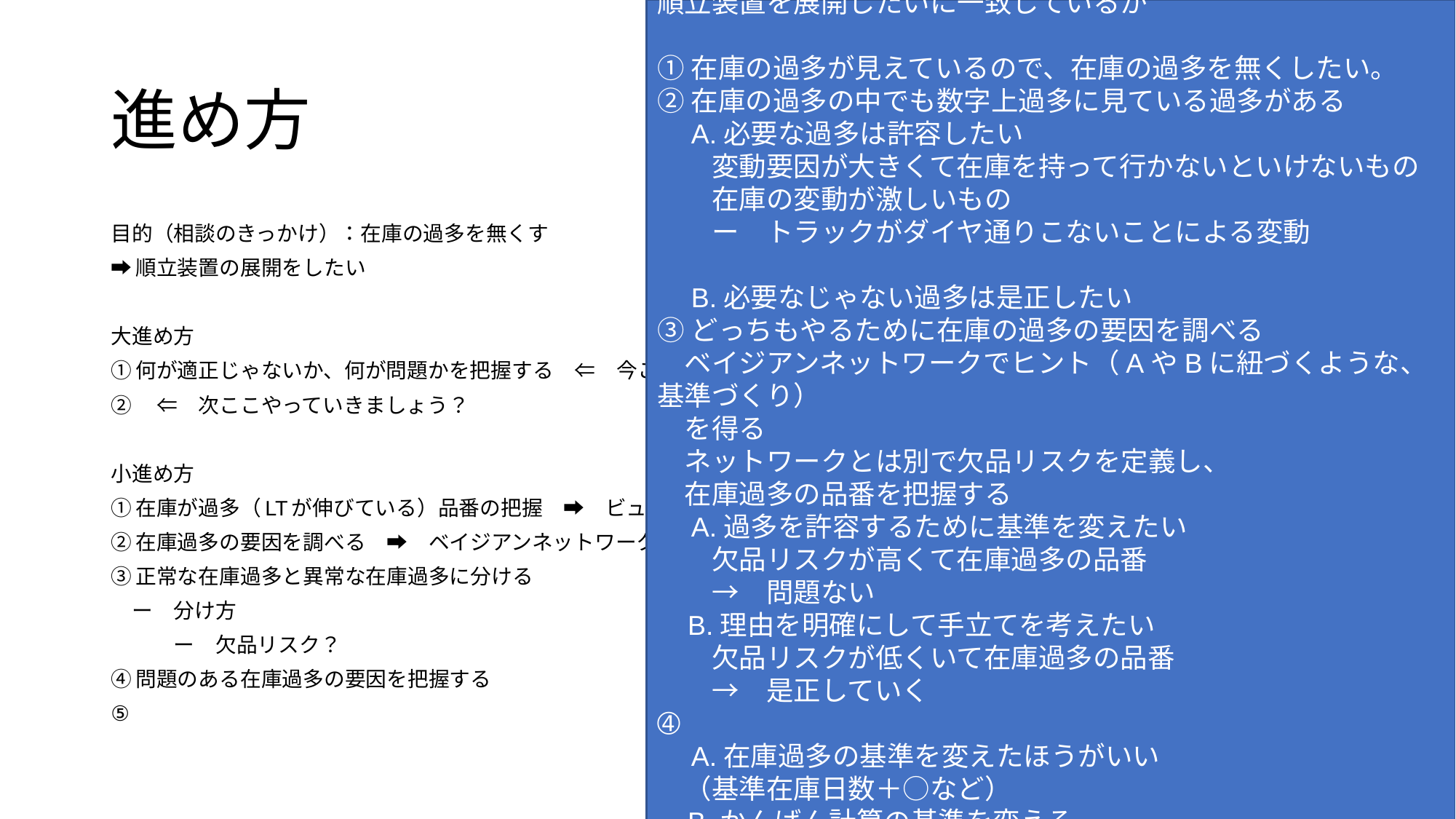

順立装置を展開したいに一致しているか

➀在庫の過多が見えているので、在庫の過多を無くしたい。
➁在庫の過多の中でも数字上過多に見ている過多がある
　A.必要な過多は許容したい
　　変動要因が大きくて在庫を持って行かないといけないもの
　　在庫の変動が激しいもの
　　ー　トラックがダイヤ通りこないことによる変動

　B.必要なじゃない過多は是正したい
③どっちもやるために在庫の過多の要因を調べる
　ベイジアンネットワークでヒント（AやBに紐づくような、基準づくり）
　を得る
　ネットワークとは別で欠品リスクを定義し、
　在庫過多の品番を把握する
　A.過多を許容するために基準を変えたい
　　欠品リスクが高くて在庫過多の品番
　　→　問題ない
    B.理由を明確にして手立てを考えたい
　　欠品リスクが低くいて在庫過多の品番
　　→　是正していく
➃
　A.在庫過多の基準を変えたほうがいい
　（基準在庫日数＋○など）
    B.かんばん計算の基準を変える

⑤：➃で展開する下準備ができる（これが正しい姿
# 進め方
目的（相談のきっかけ）：在庫の過多を無くす
➡順立装置の展開をしたい

大進め方
➀何が適正じゃないか、何が問題かを把握する　⇐　今ここ？
➁　⇐　次ここやっていきましょう？

小進め方
➀在庫が過多（LTが伸びている）品番の把握　➡　ビューイング
➁在庫過多の要因を調べる　➡　ベイジアンネットワーク
③正常な在庫過多と異常な在庫過多に分ける
　ー　分け方
　　　ー　欠品リスク？
➃問題のある在庫過多の要因を把握する
⑤